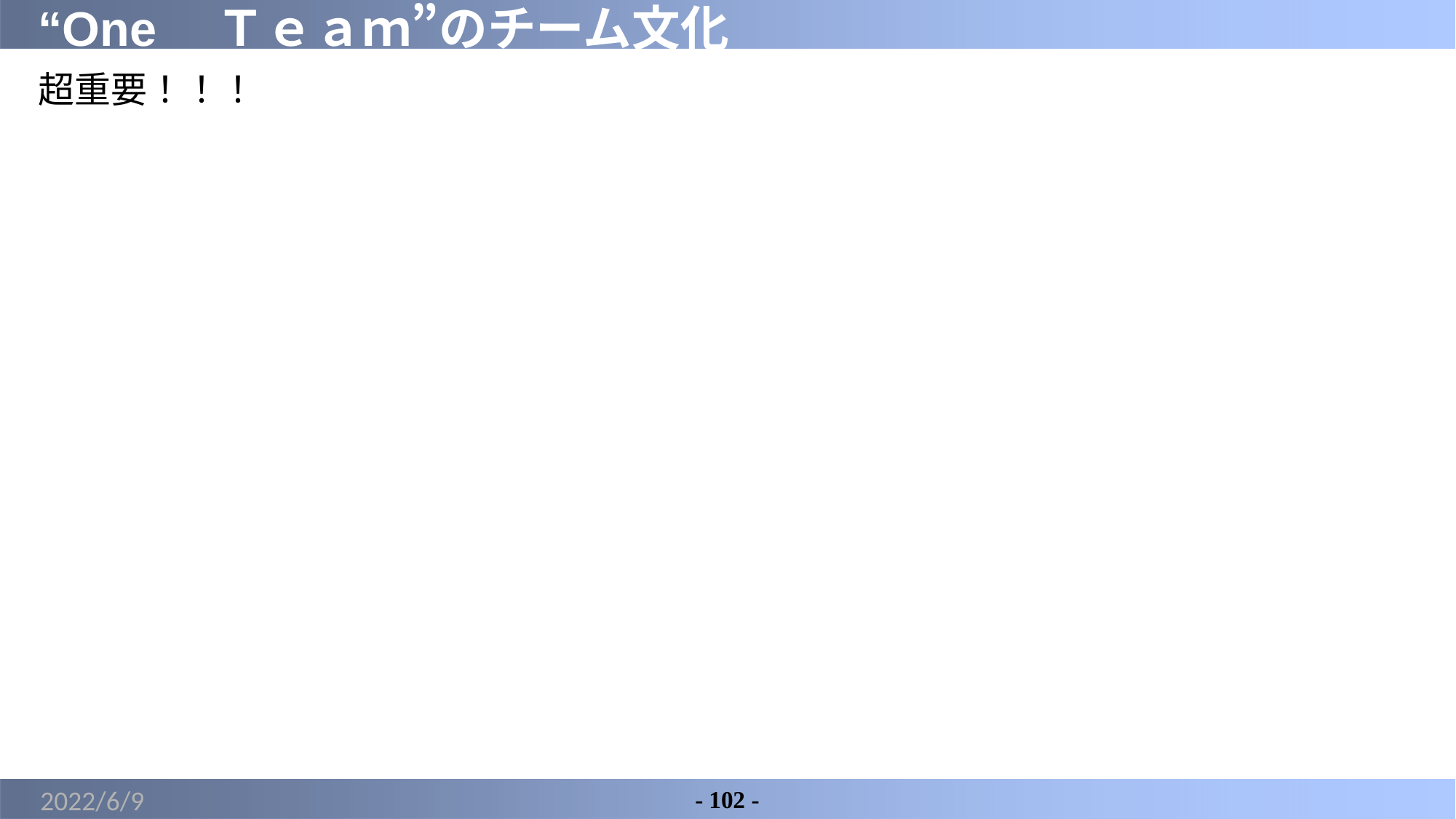

# “One　Ｔｅａｍ”のチーム文化
超重要！！！
2022/6/9
- 102 -